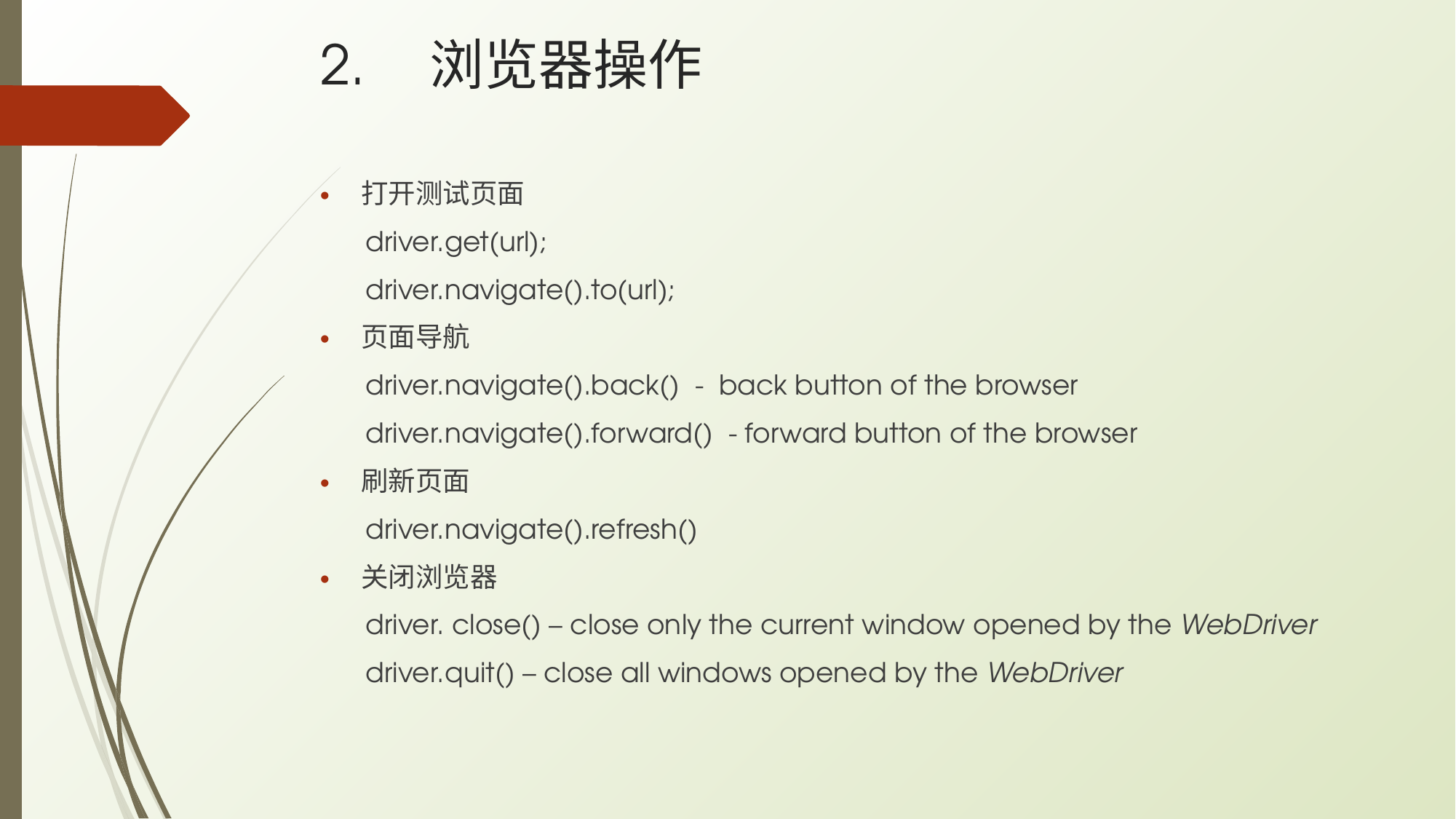

# 2.	浏览器操作
打开测试页面
      driver.get(url);
      driver.navigate().to(url);
页面导航
      driver.navigate().back()  -  back button of the browser
      driver.navigate().forward()  - forward button of the browser
刷新页面
      driver.navigate().refresh()
关闭浏览器
      driver. close() – close only the current window opened by the WebDriver
      driver.quit() – close all windows opened by the WebDriver